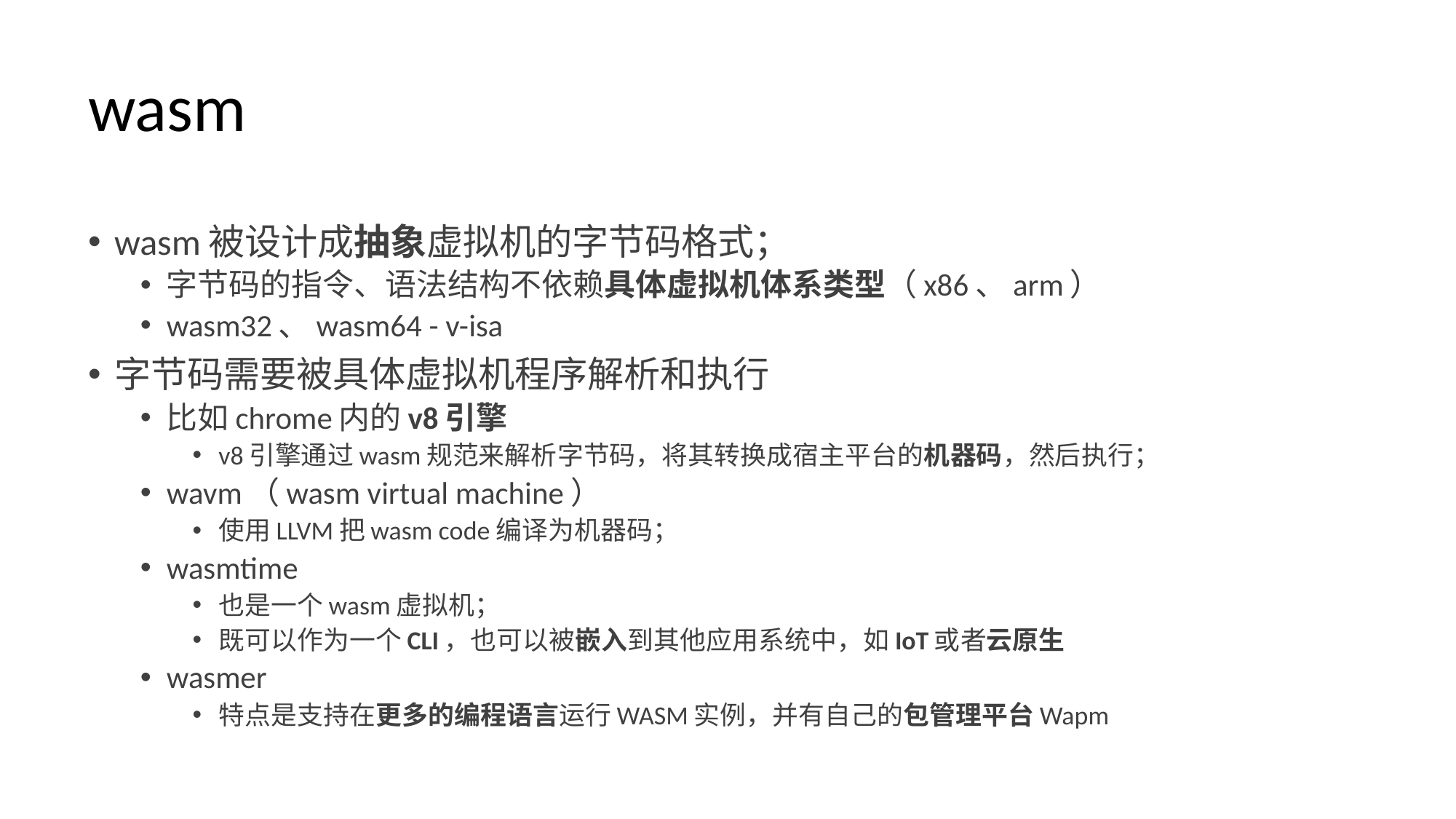

# wasm
wasm被设计成抽象虚拟机的字节码格式；
字节码的指令、语法结构不依赖具体虚拟机体系类型（x86、arm）
wasm32、wasm64 - v-isa
字节码需要被具体虚拟机程序解析和执行
比如chrome内的v8引擎
v8引擎通过wasm规范来解析字节码，将其转换成宿主平台的机器码，然后执行；
wavm（wasm virtual machine）
使用LLVM把wasm code编译为机器码；
wasmtime
也是一个wasm虚拟机；
既可以作为一个CLI，也可以被嵌入到其他应用系统中，如IoT或者云原生
wasmer
特点是支持在更多的编程语言运行WASM实例，并有自己的包管理平台Wapm